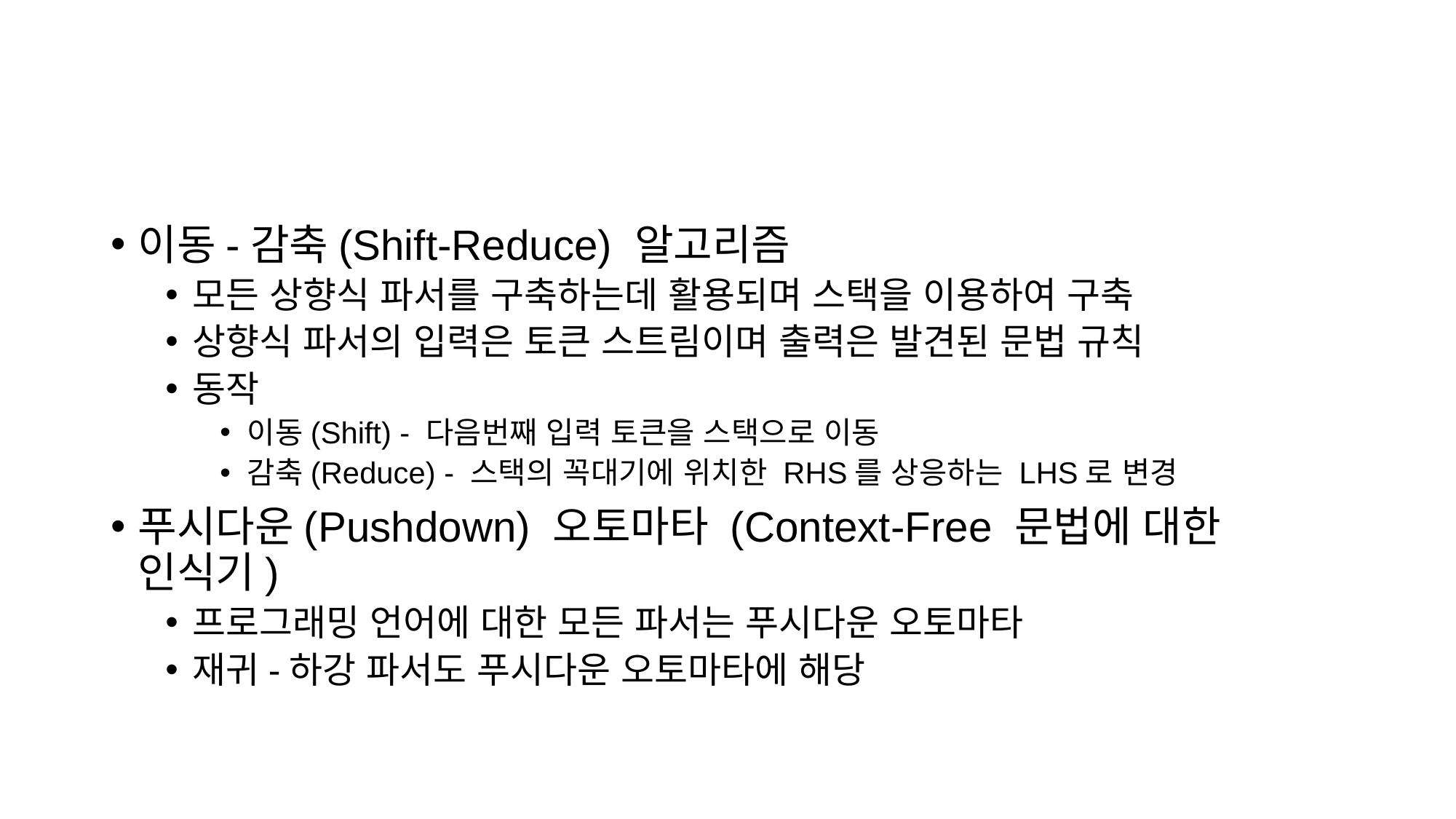

#
이동-감축(Shift-Reduce) 알고리즘
모든 상향식 파서를 구축하는데 활용되며 스택을 이용하여 구축
상향식 파서의 입력은 토큰 스트림이며 출력은 발견된 문법 규칙
동작
이동(Shift) - 다음번째 입력 토큰을 스택으로 이동
감축(Reduce) - 스택의 꼭대기에 위치한 RHS를 상응하는 LHS로 변경
푸시다운(Pushdown) 오토마타 (Context-Free 문법에 대한 인식기)
프로그래밍 언어에 대한 모든 파서는 푸시다운 오토마타
재귀-하강 파서도 푸시다운 오토마타에 해당